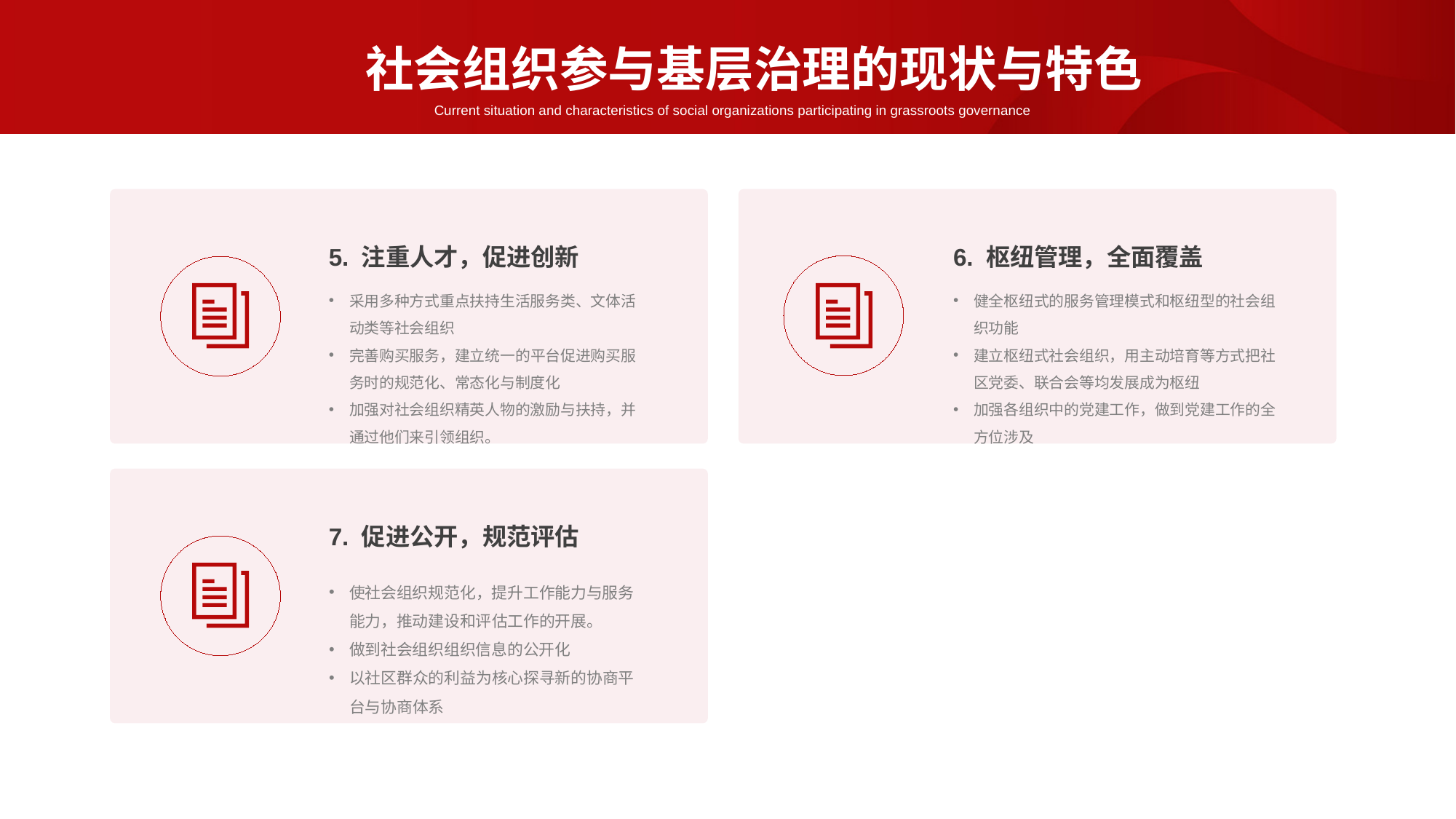

社会组织参与基层治理的现状与特色
Current situation and characteristics of social organizations participating in grassroots governance

6. 枢纽管理，全面覆盖
5. 注重人才，促进创新

采用多种方式重点扶持生活服务类、文体活动类等社会组织
完善购买服务，建立统一的平台促进购买服务时的规范化、常态化与制度化
加强对社会组织精英人物的激励与扶持，并通过他们来引领组织。
健全枢纽式的服务管理模式和枢纽型的社会组织功能
建立枢纽式社会组织，用主动培育等方式把社区党委、联合会等均发展成为枢纽
加强各组织中的党建工作，做到党建工作的全方位涉及

7. 促进公开，规范评估

使社会组织规范化，提升工作能力与服务能力，推动建设和评估工作的开展。
做到社会组织组织信息的公开化
以社区群众的利益为核心探寻新的协商平台与协商体系